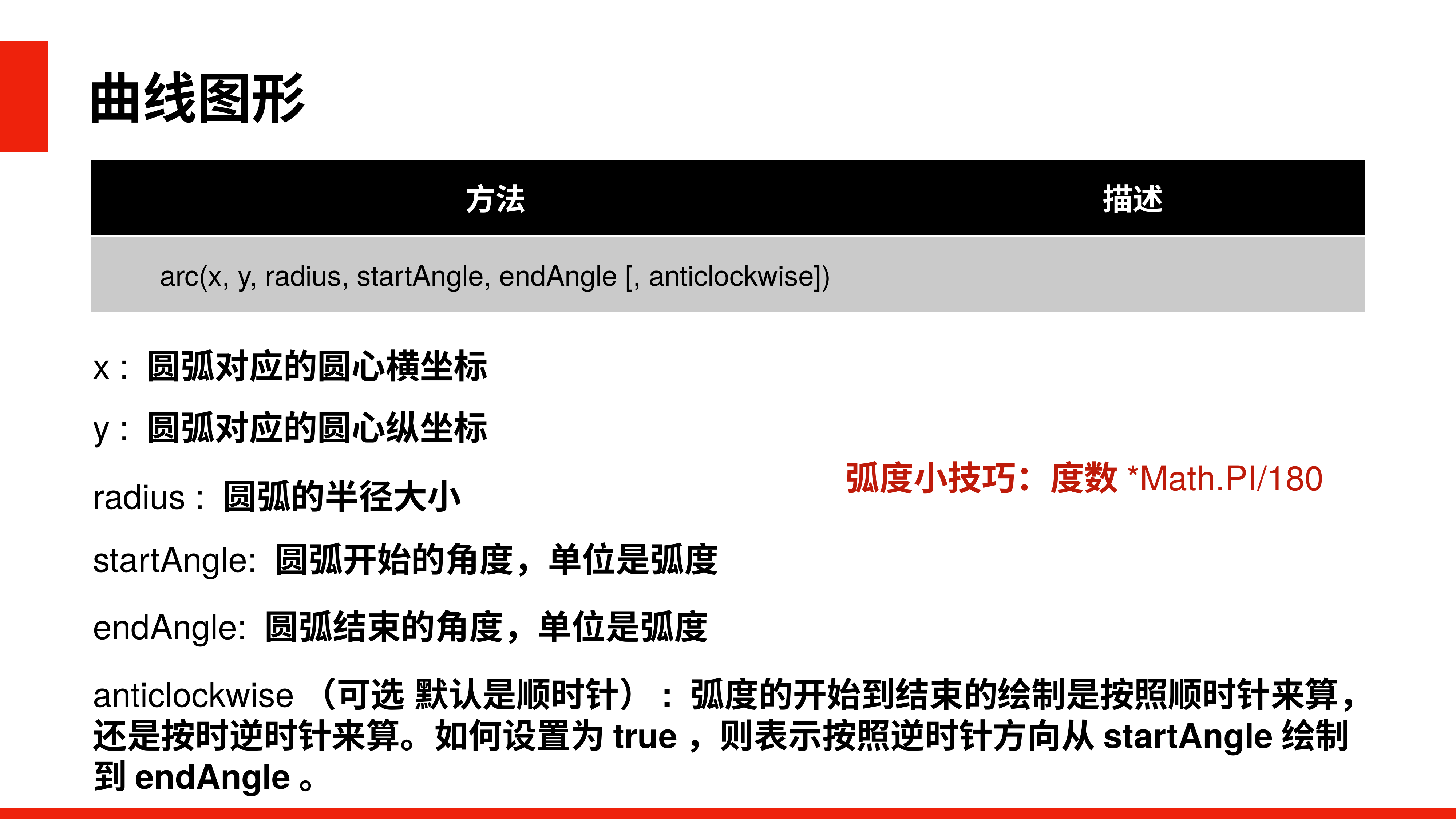

曲线图形
| 方法 | 描述 |
| --- | --- |
| arc(x, y, radius, startAngle, endAngle [, anticlockwise]) |  |
x : 圆弧对应的圆心横坐标
y : 圆弧对应的圆心纵坐标
弧度小技巧：度数*Math.PI/180
radius : 圆弧的半径大小
startAngle: 圆弧开始的角度，单位是弧度
endAngle: 圆弧结束的角度，单位是弧度
anticlockwise（可选 默认是顺时针）: 弧度的开始到结束的绘制是按照顺时针来算，还是按时逆时针来算。如何设置为true，则表示按照逆时针方向从startAngle绘制到endAngle。
19